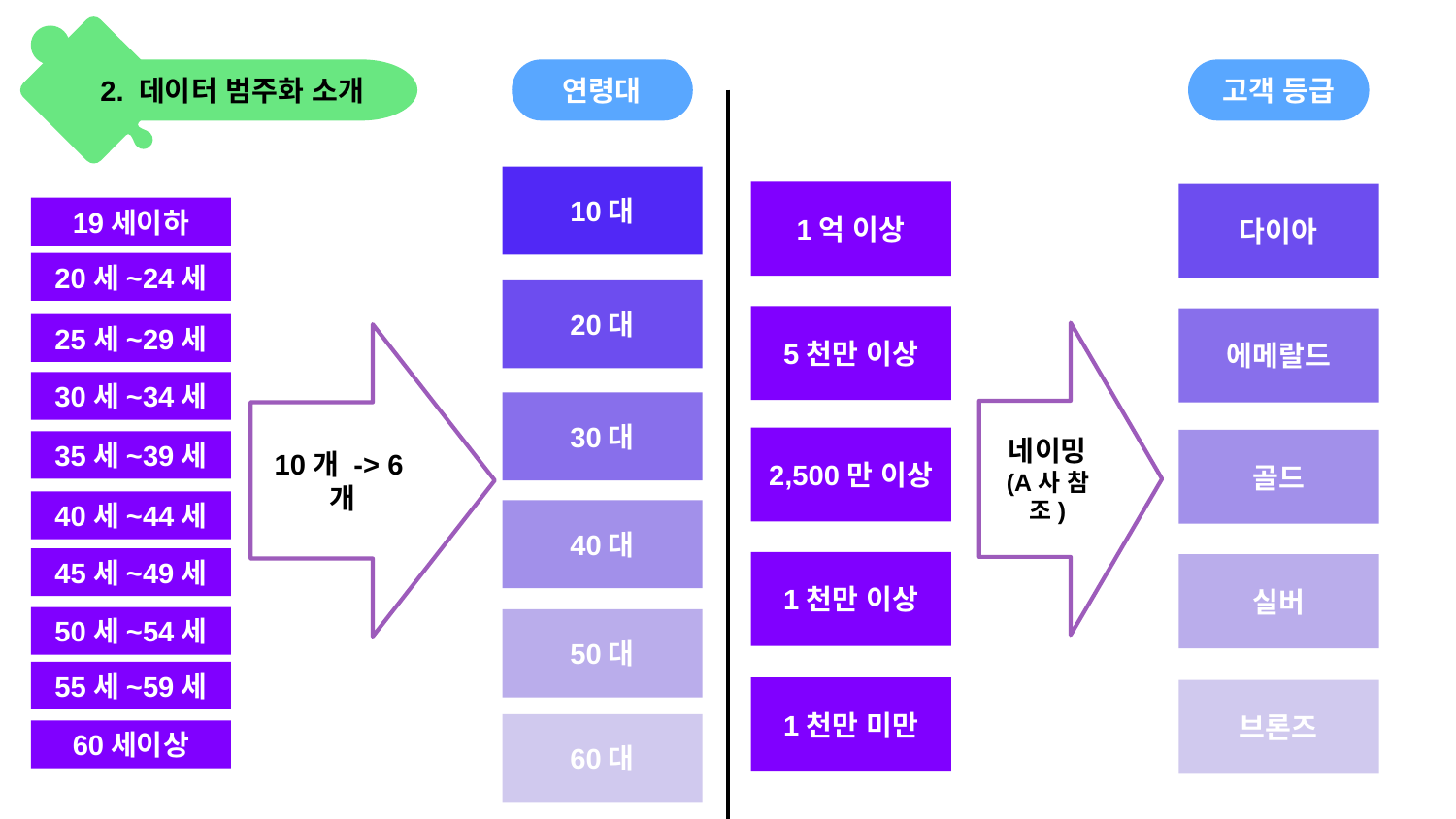

2. 데이터 범주화 소개
연령대
고객 등급
10대
1억 이상
다이아
19세이하
20세~24세
20대
5천만 이상
에메랄드
25세~29세
네이밍
(A사 참조)
10개 -> 6개
30세~34세
30대
2,500만 이상
골드
35세~39세
40세~44세
40대
45세~49세
1천만 이상
실버
50세~54세
50대
55세~59세
1천만 미만
브론즈
60대
60세이상